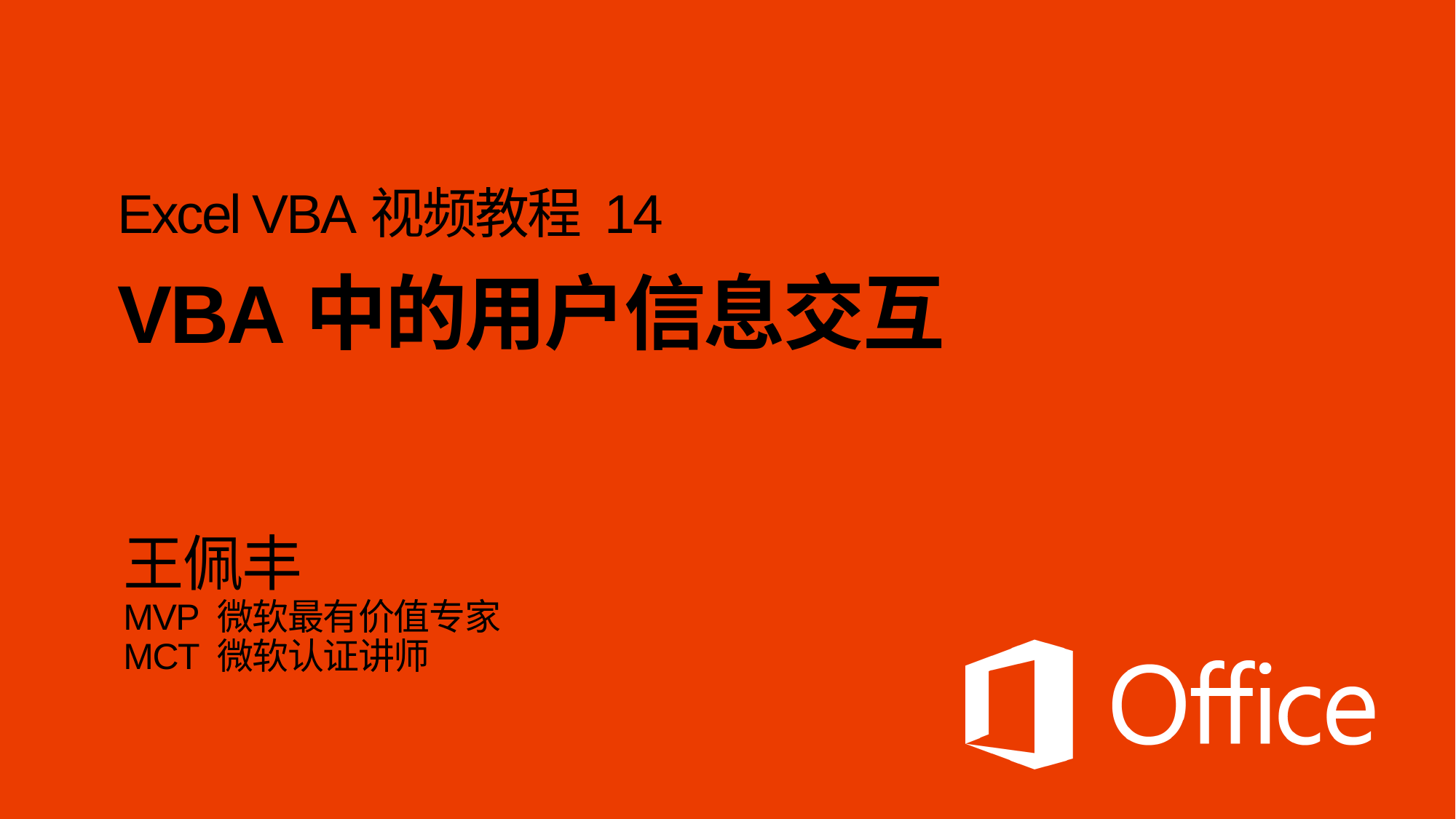

# Excel VBA视频教程 14 VBA中的用户信息交互
王佩丰
MVP 微软最有价值专家
MCT 微软认证讲师